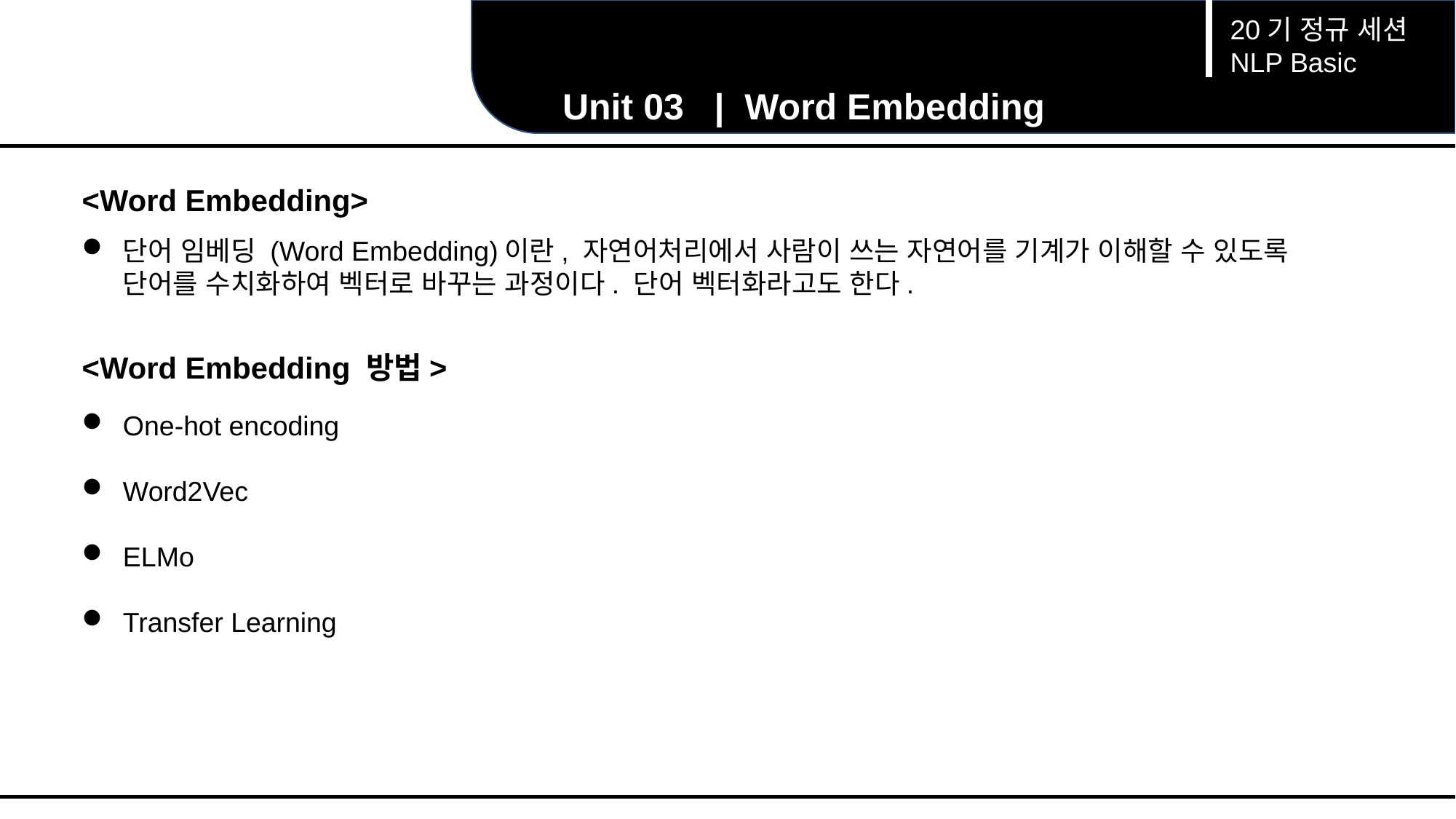

20기 정규 세션
NLP Basic
Unit 03   |  Word Embedding

<Word Embedding>
단어 임베딩 (Word Embedding)이란, 자연어처리에서 사람이 쓰는 자연어를 기계가 이해할 수 있도록 단어를 수치화하여 벡터로 바꾸는 과정이다. 단어 벡터화라고도 한다.
<Word Embedding 방법>
One-hot encoding

Word2Vec

ELMo

Transfer Learning